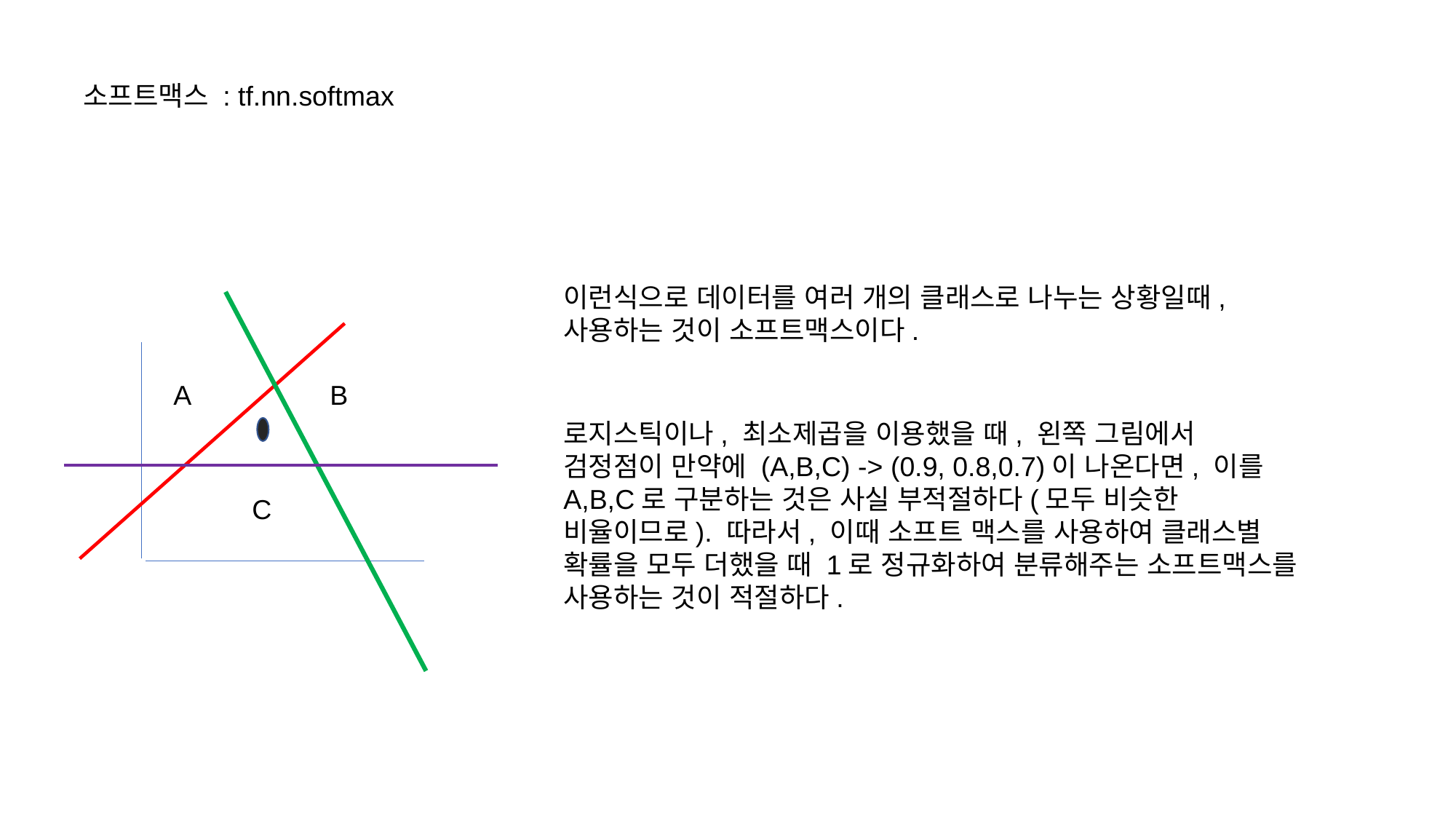

소프트맥스 : tf.nn.softmax
이런식으로 데이터를 여러 개의 클래스로 나누는 상황일때,  사용하는 것이 소프트맥스이다.
A
B
로지스틱이나, 최소제곱을 이용했을 때, 왼쪽 그림에서 검정점이 만약에 (A,B,C) -> (0.9, 0.8,0.7)이 나온다면, 이를 A,B,C로 구분하는 것은 사실 부적절하다(모두 비슷한 비율이므로). 따라서, 이때 소프트 맥스를 사용하여 클래스별 확률을 모두 더했을 때 1로 정규화하여 분류해주는 소프트맥스를 사용하는 것이 적절하다.

C